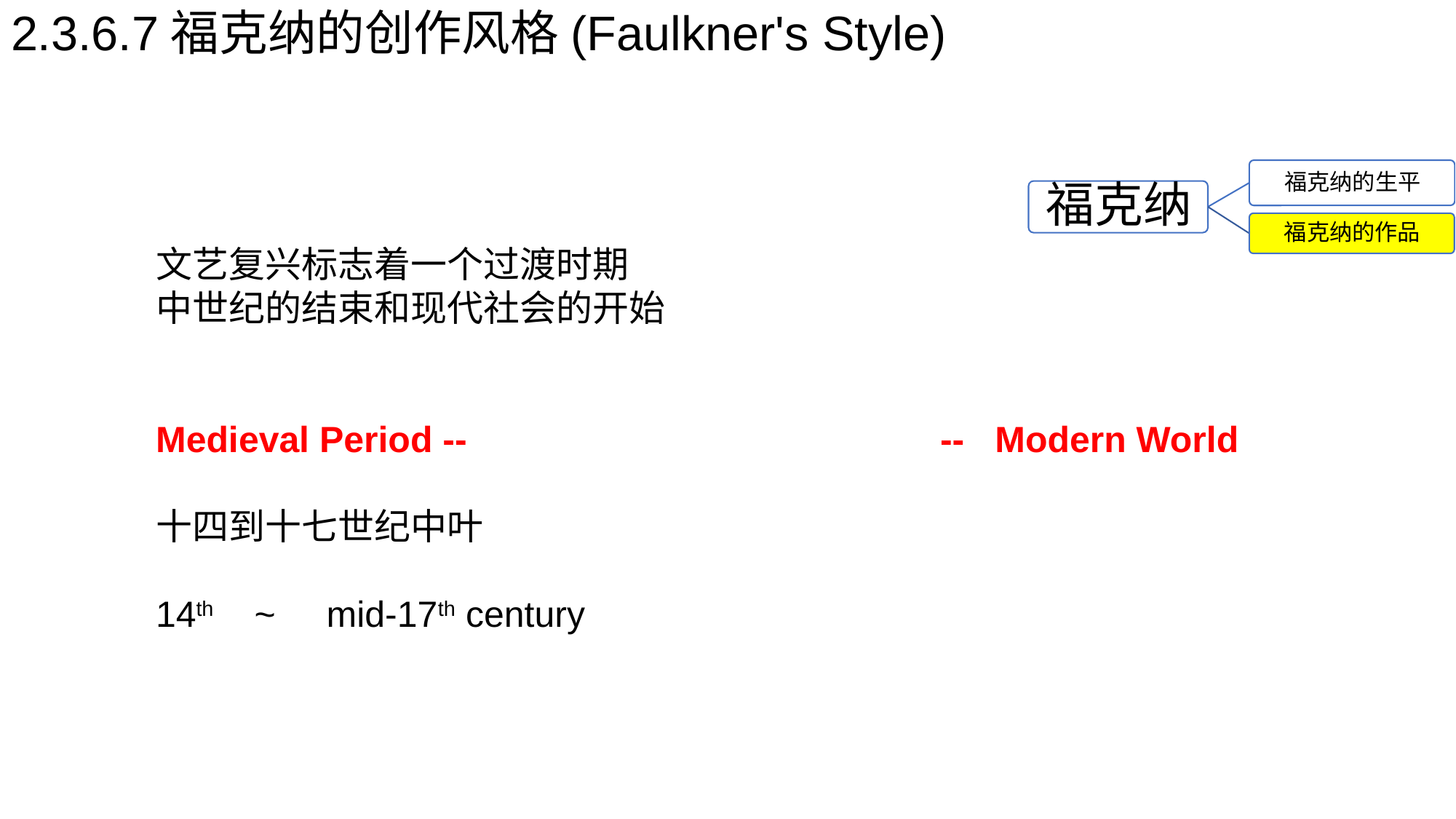

# 2.3.6.7福克纳的创作风格(Faulkner's Style)
福克纳

福克纳的生平

福克纳的作品
文艺复兴标志着一个过渡时期
中世纪的结束和现代社会的开始

Medieval Period -- 					  --   Modern World

十四到十七世纪中叶

14th    ~     mid-17th century